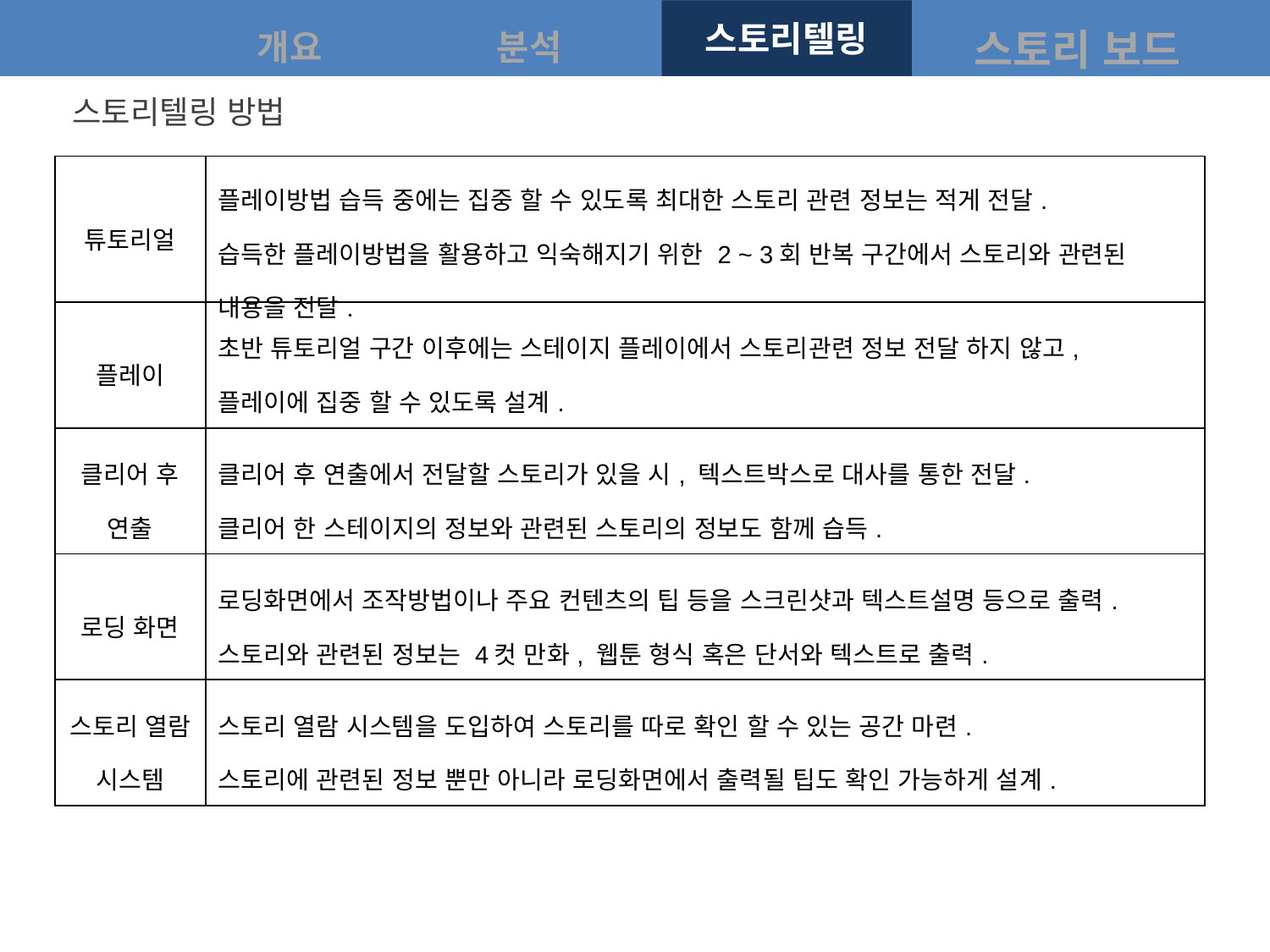

스토리텔링 방법
| 튜토리얼 | 플레이방법 습득 중에는 집중 할 수 있도록 최대한 스토리 관련 정보는 적게 전달. 습득한 플레이방법을 활용하고 익숙해지기 위한 2 ~ 3회 반복 구간에서 스토리와 관련된 내용을 전달. |
| --- | --- |
| 플레이 | 초반 튜토리얼 구간 이후에는 스테이지 플레이에서 스토리관련 정보 전달 하지 않고, 플레이에 집중 할 수 있도록 설계. |
| 클리어 후 연출 | 클리어 후 연출에서 전달할 스토리가 있을 시, 텍스트박스로 대사를 통한 전달. 클리어 한 스테이지의 정보와 관련된 스토리의 정보도 함께 습득. |
| 로딩 화면 | 로딩화면에서 조작방법이나 주요 컨텐츠의 팁 등을 스크린샷과 텍스트설명 등으로 출력. 스토리와 관련된 정보는 4컷 만화, 웹툰 형식 혹은 단서와 텍스트로 출력. |
| 스토리 열람 시스템 | 스토리 열람 시스템을 도입하여 스토리를 따로 확인 할 수 있는 공간 마련. 스토리에 관련된 정보 뿐만 아니라 로딩화면에서 출력될 팁도 확인 가능하게 설계. |